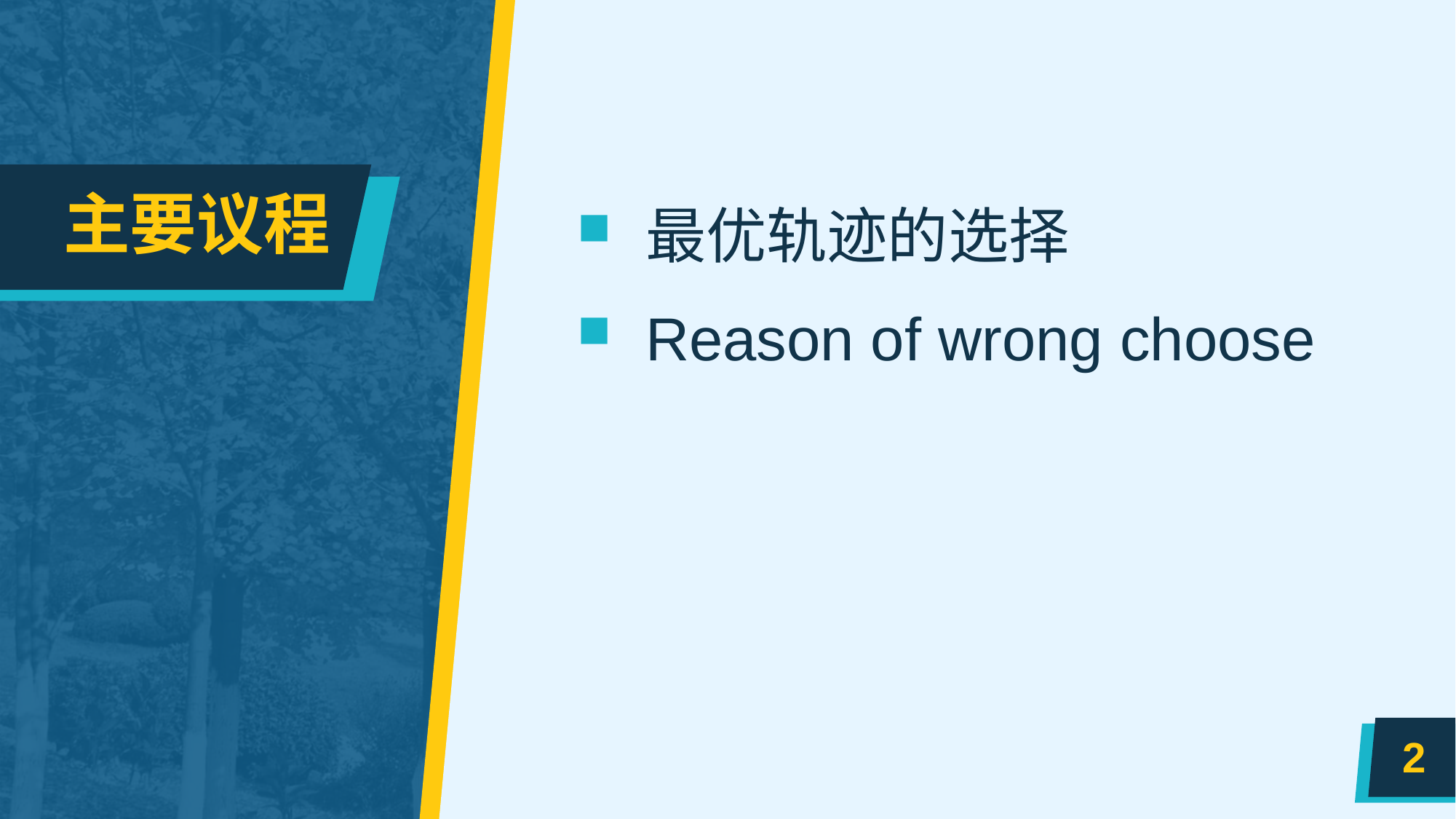

# 主要议程
最优轨迹的选择
Reason of wrong choose
2